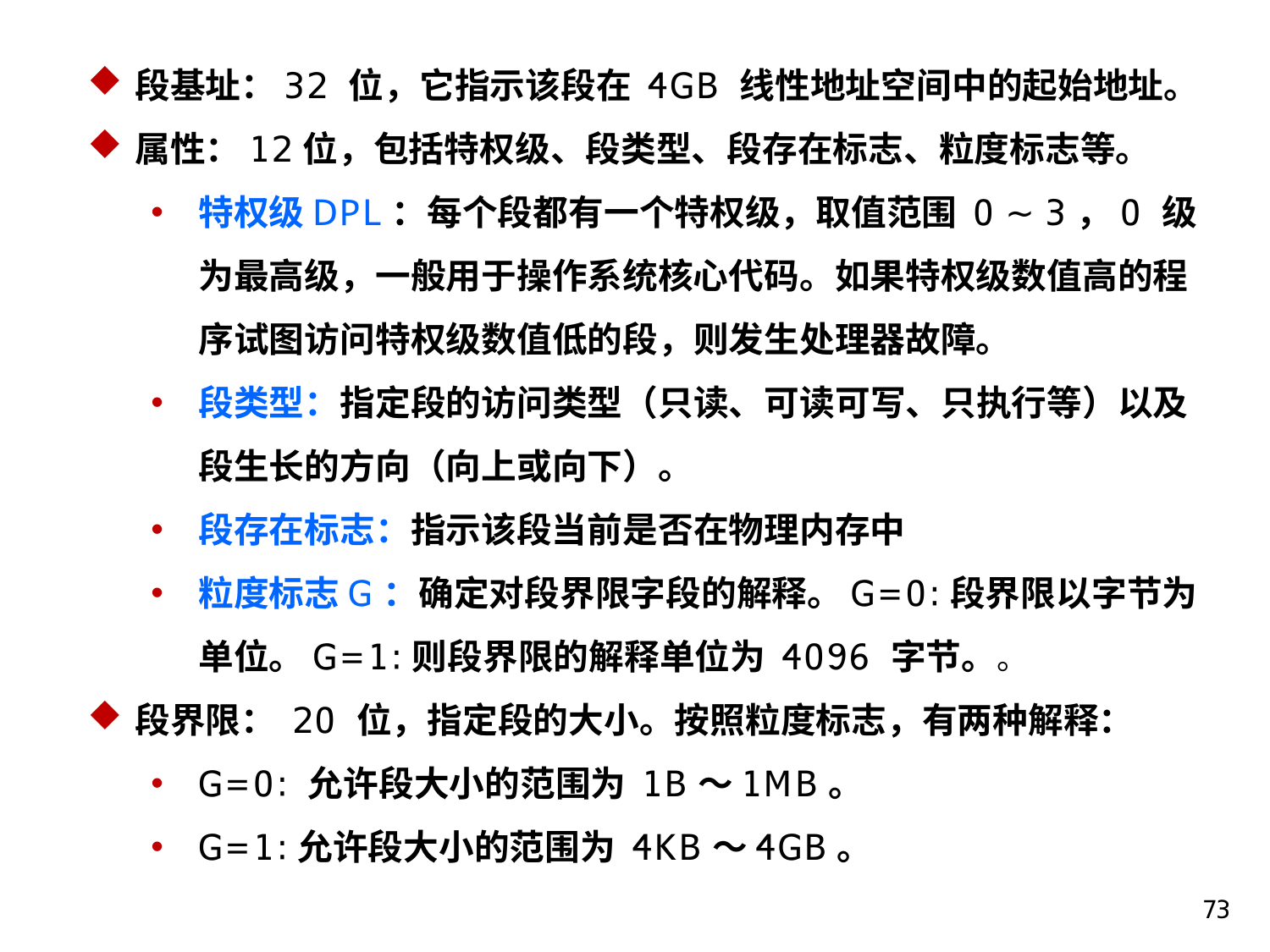

段基址：32 位，它指示该段在 4GB 线性地址空间中的起始地址。
属性：12位，包括特权级、段类型、段存在标志、粒度标志等。
特权级DPL：每个段都有一个特权级，取值范围 0 ~ 3，0 级为最高级，一般用于操作系统核心代码。如果特权级数值高的程序试图访问特权级数值低的段，则发生处理器故障。
段类型：指定段的访问类型（只读、可读可写、只执行等）以及段生长的方向（向上或向下）。
段存在标志：指示该段当前是否在物理内存中
粒度标志G：确定对段界限字段的解释。G=0:段界限以字节为单位。G=1:则段界限的解释单位为 4096 字节。。
段界限： 20 位，指定段的大小。按照粒度标志，有两种解释：
G=0: 允许段大小的范围为 1B〜1MB。
G=1:允许段大小的范围为 4KB〜4GB。
73